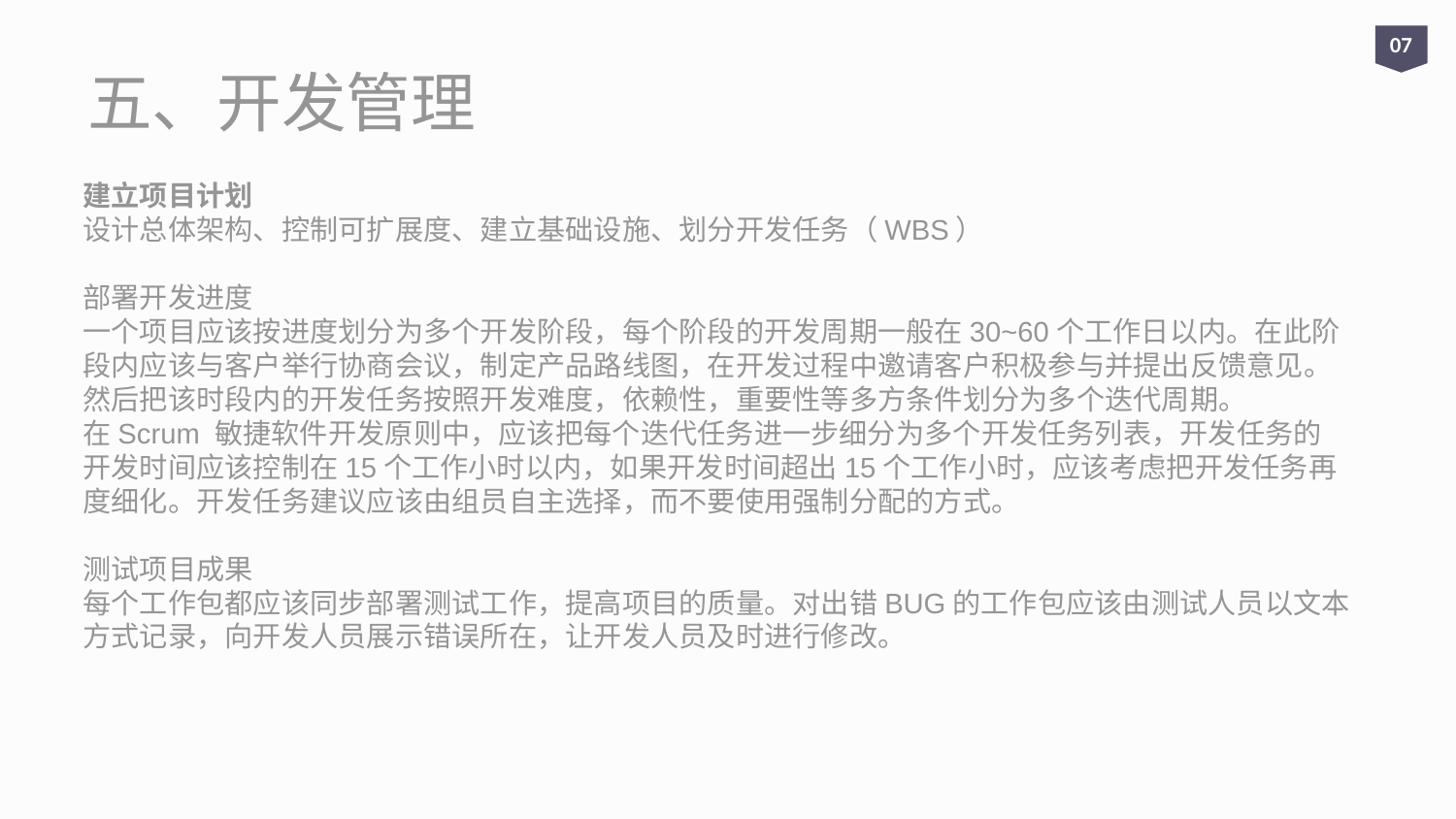

07
五、开发管理
# 建立项目计划 设计总体架构、控制可扩展度、建立基础设施、划分开发任务（WBS）   部署开发进度 一个项目应该按进度划分为多个开发阶段，每个阶段的开发周期一般在30~60个工作日以内。在此阶段内应该与客户举行协商会议，制定产品路线图，在开发过程中邀请客户积极参与并提出反馈意见。然后把该时段内的开发任务按照开发难度，依赖性，重要性等多方条件划分为多个迭代周期。 在Scrum 敏捷软件开发原则中，应该把每个迭代任务进一步细分为多个开发任务列表，开发任务的开发时间应该控制在15个工作小时以内，如果开发时间超出15个工作小时，应该考虑把开发任务再度细化。开发任务建议应该由组员自主选择，而不要使用强制分配的方式。 测试项目成果 每个工作包都应该同步部署测试工作，提高项目的质量。对出错BUG的工作包应该由测试人员以文本方式记录，向开发人员展示错误所在，让开发人员及时进行修改。